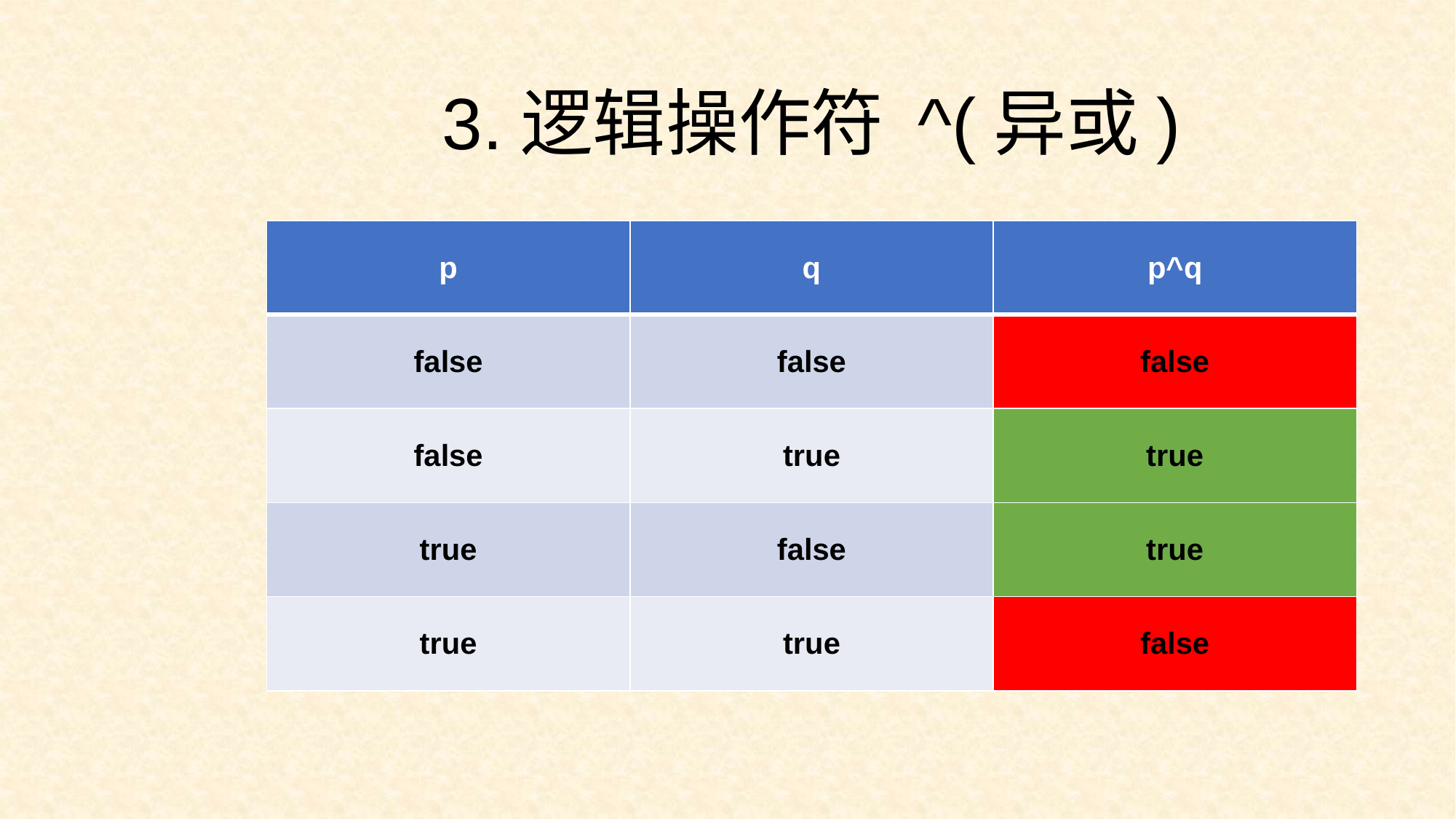

3.逻辑操作符 ^(异或)
| p | q | p^q |
| --- | --- | --- |
| false | false | false |
| false | true | true |
| true | false | true |
| true | true | false |